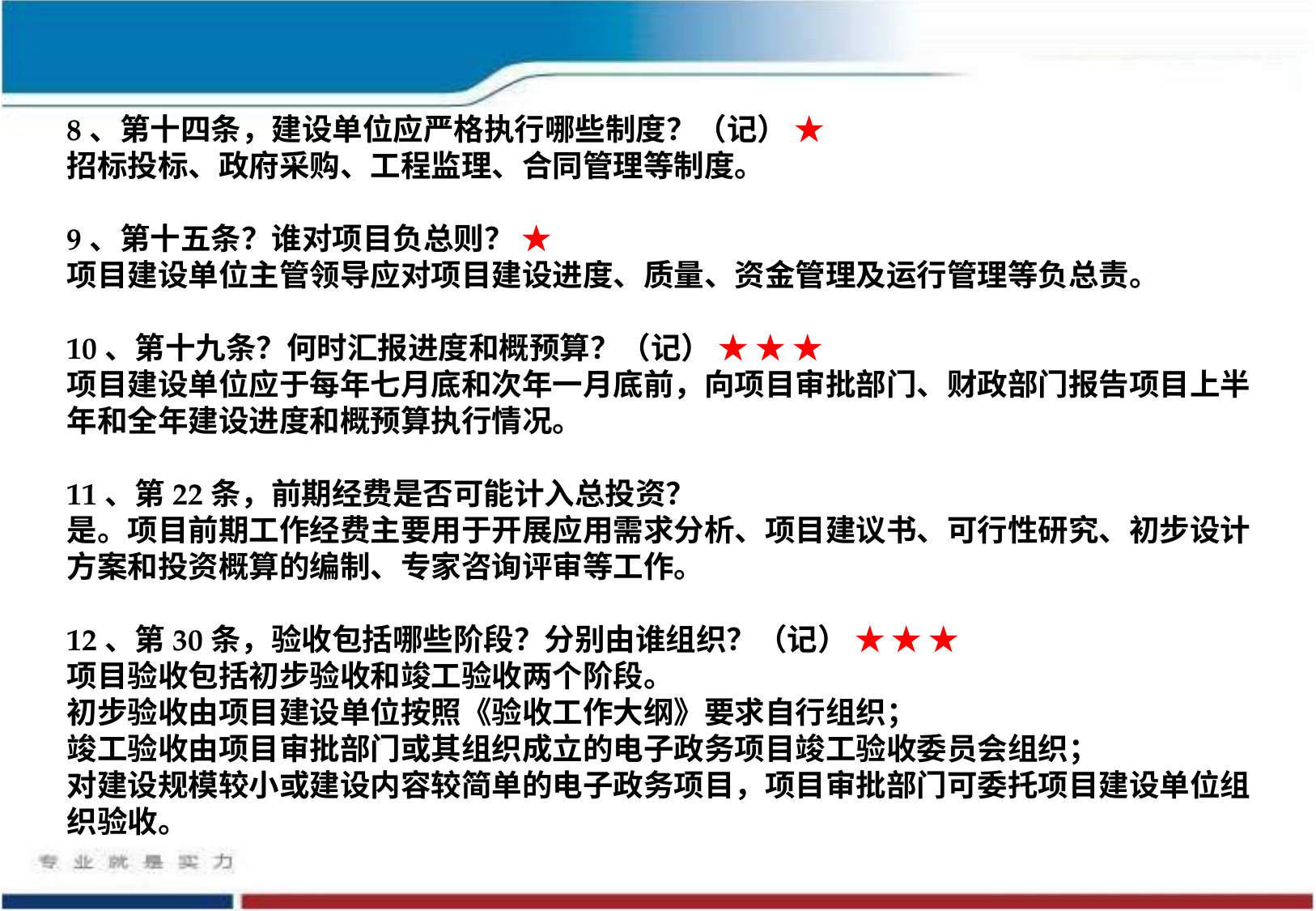

8、第十四条，建设单位应严格执行哪些制度？（记） ★
招标投标、政府采购、工程监理、合同管理等制度。

9、第十五条？谁对项目负总则？ ★
项目建设单位主管领导应对项目建设进度、质量、资金管理及运行管理等负总责。

10、第十九条？何时汇报进度和概预算？（记） ★ ★ ★
项目建设单位应于每年七月底和次年一月底前，向项目审批部门、财政部门报告项目上半年和全年建设进度和概预算执行情况。

11、第22条，前期经费是否可能计入总投资？
是。项目前期工作经费主要用于开展应用需求分析、项目建议书、可行性研究、初步设计方案和投资概算的编制、专家咨询评审等工作。

12、第30条，验收包括哪些阶段？分别由谁组织？（记） ★ ★ ★
项目验收包括初步验收和竣工验收两个阶段。
初步验收由项目建设单位按照《验收工作大纲》要求自行组织；
竣工验收由项目审批部门或其组织成立的电子政务项目竣工验收委员会组织；
对建设规模较小或建设内容较简单的电子政务项目，项目审批部门可委托项目建设单位组织验收。